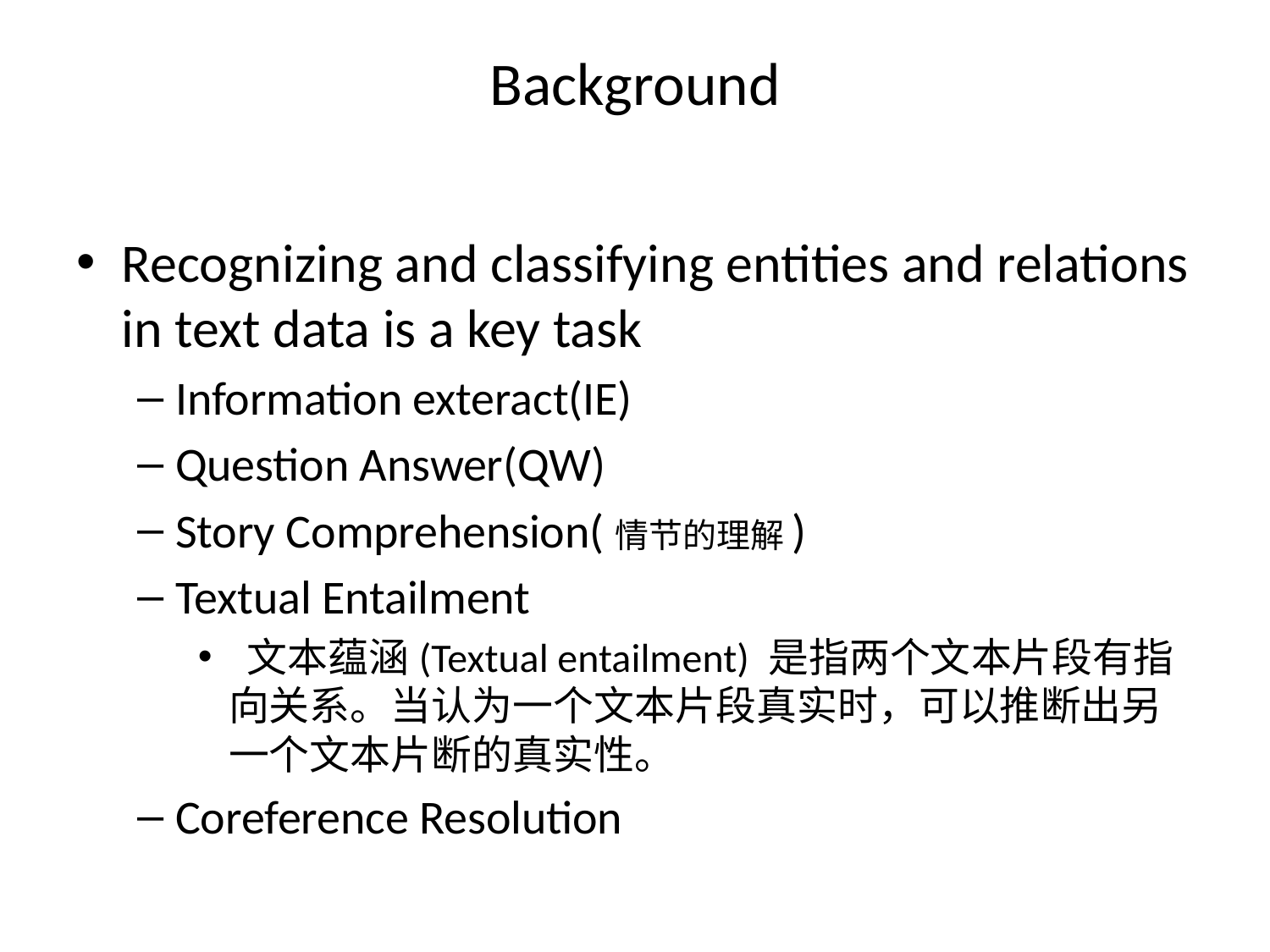

# Background
Recognizing and classifying entities and relations in text data is a key task
Information exteract(IE)
Question Answer(QW)
Story Comprehension(情节的理解)
Textual Entailment
 文本蕴涵(Textual entailment) 是指两个文本片段有指向关系。当认为一个文本片段真实时，可以推断出另一个文本片断的真实性。
Coreference Resolution